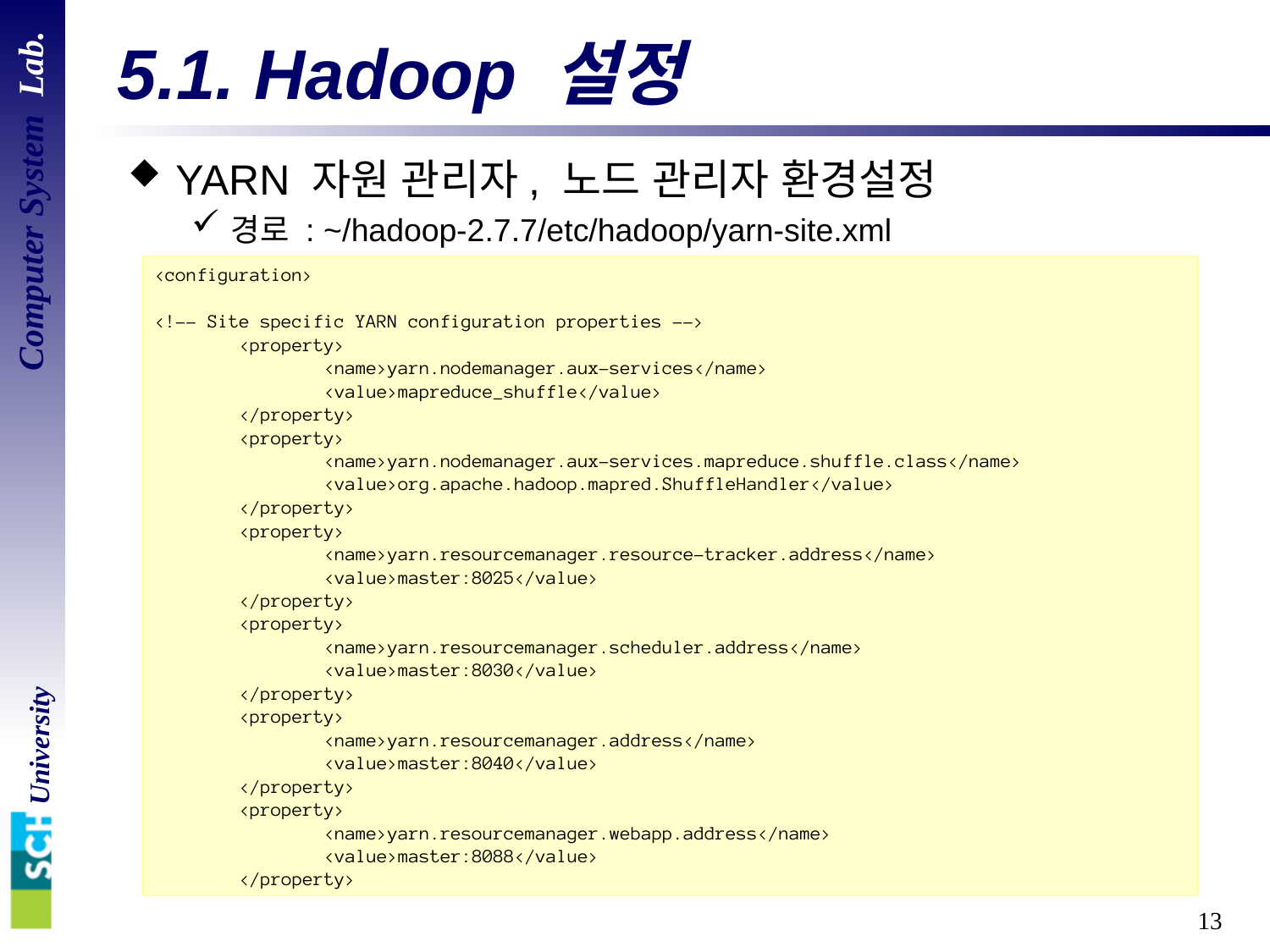

# 5.1. Hadoop 설정
YARN 자원 관리자, 노드 관리자 환경설정
경로 : ~/hadoop-2.7.7/etc/hadoop/yarn-site.xml

<configuration>

<!-- Site specific YARN configuration properties -->
        <property>
                <name>yarn.nodemanager.aux-services</name>
                <value>mapreduce_shuffle</value>
        </property>
        <property>
                <name>yarn.nodemanager.aux-services.mapreduce.shuffle.class</name>
                <value>org.apache.hadoop.mapred.ShuffleHandler</value>
        </property>
        <property>
                <name>yarn.resourcemanager.resource-tracker.address</name>
                <value>master:8025</value>
        </property>
        <property>
                <name>yarn.resourcemanager.scheduler.address</name>
                <value>master:8030</value>
        </property>
        <property>
                <name>yarn.resourcemanager.address</name>
                <value>master:8040</value>
        </property>
        <property>
                <name>yarn.resourcemanager.webapp.address</name>
                <value>master:8088</value>
        </property>